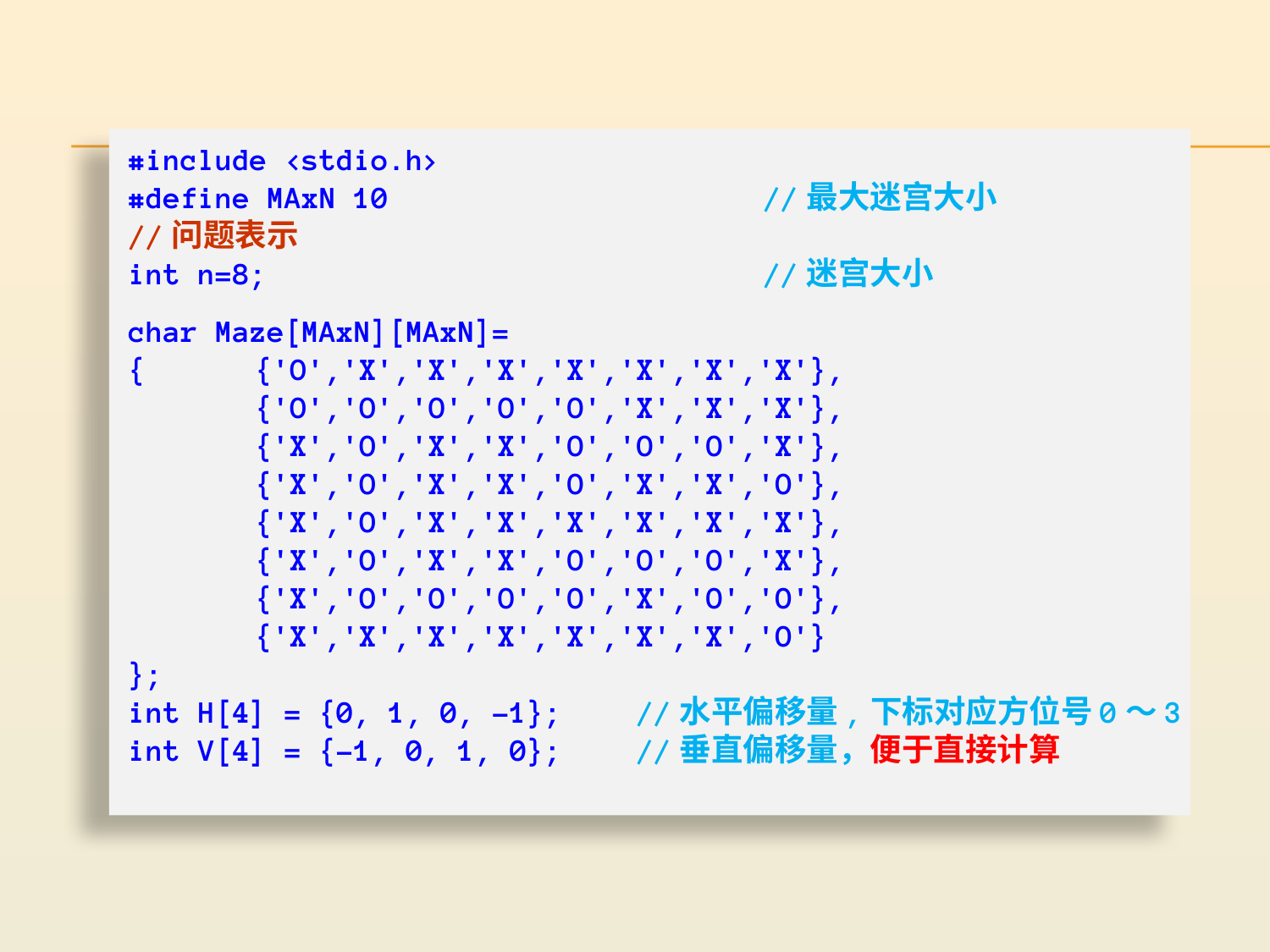

#include <stdio.h>
#define MAxN 10			//最大迷宫大小
//问题表示
int n=8;				//迷宫大小
char Maze[MAxN][MAxN]=
{	{'O','X','X','X','X','X','X','X'},
	{'O','O','O','O','O','X','X','X'},
	{'X','O','X','X','O','O','O','X'},
	{'X','O','X','X','O','X','X','O'},
	{'X','O','X','X','X','X','X','X'},
	{'X','O','X','X','O','O','O','X'},
	{'X','O','O','O','O','X','O','O'},
	{'X','X','X','X','X','X','X','O'}
};
int H[4] = {0, 1, 0, -1};	//水平偏移量,下标对应方位号0～3
int V[4] = {-1, 0, 1, 0};	//垂直偏移量，便于直接计算